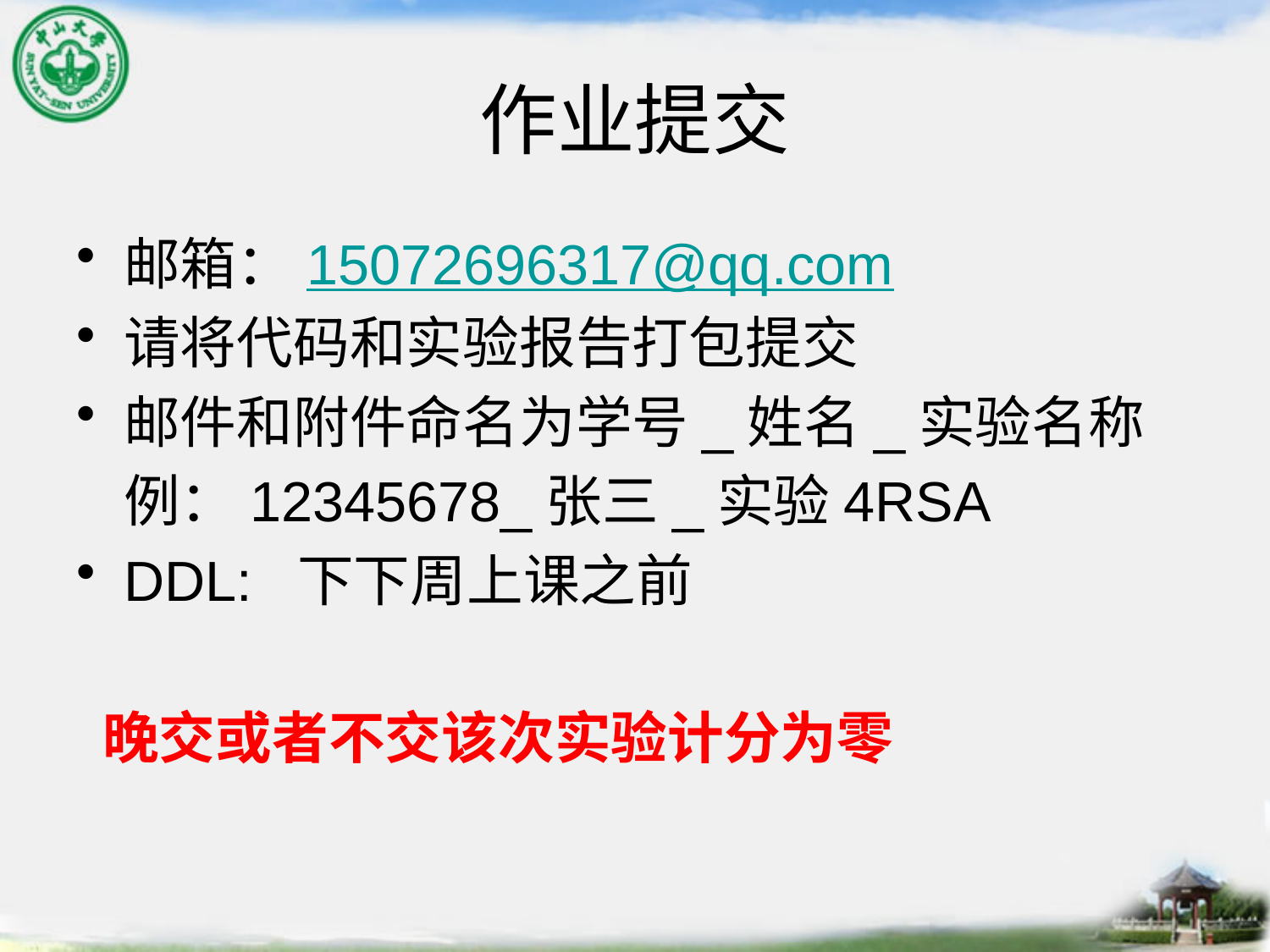

# 作业提交
邮箱：15072696317@qq.com
请将代码和实验报告打包提交
邮件和附件命名为学号_姓名_实验名称
	例：12345678_张三_实验4RSA
DDL:  下下周上课之前

 晚交或者不交该次实验计分为零